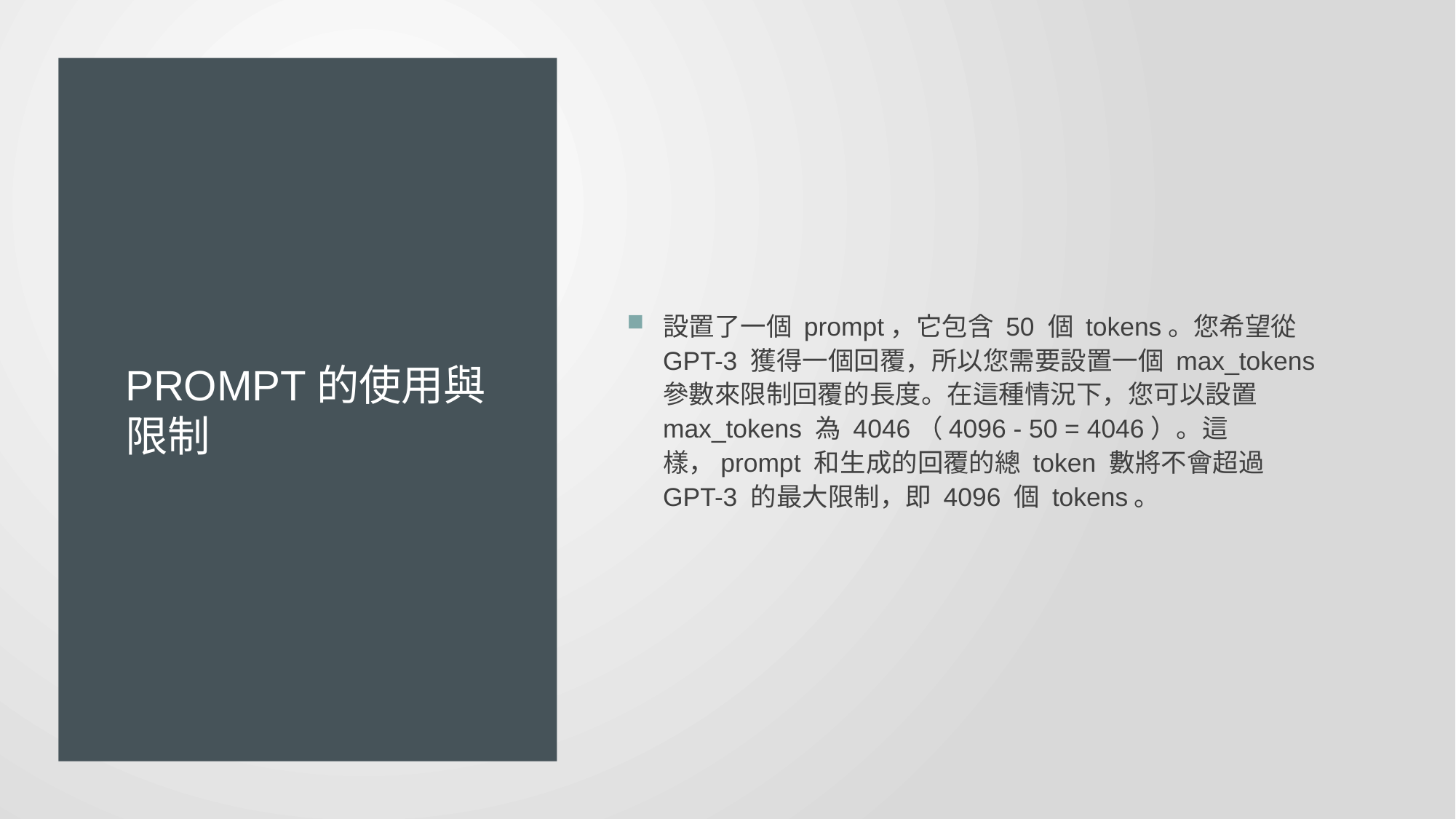

# Prompt的使用與限制
設置了一個 prompt，它包含 50 個 tokens。您希望從 GPT-3 獲得一個回覆，所以您需要設置一個 max_tokens 參數來限制回覆的長度。在這種情況下，您可以設置 max_tokens 為 4046（4096 - 50 = 4046）。這樣，prompt 和生成的回覆的總 token 數將不會超過 GPT-3 的最大限制，即 4096 個 tokens。